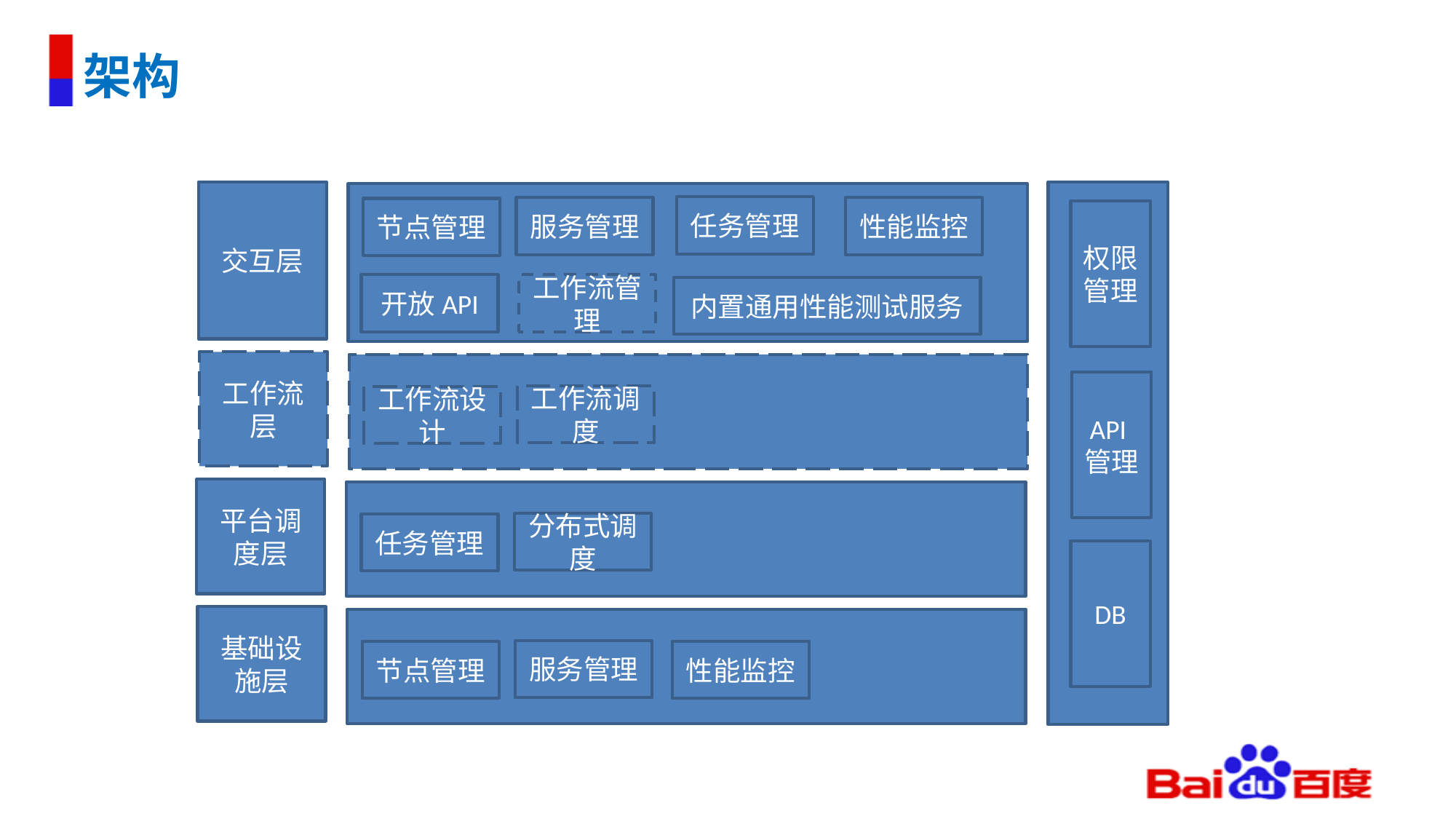

# 架构

交互层

任务管理
服务管理
性能监控
节点管理
权限管理
开放API
工作流管理
内置通用性能测试服务
工作流层

API管理
工作流调度
工作流设计
平台调度层

分布式调度
任务管理
DB
基础设施层

服务管理
节点管理
性能监控